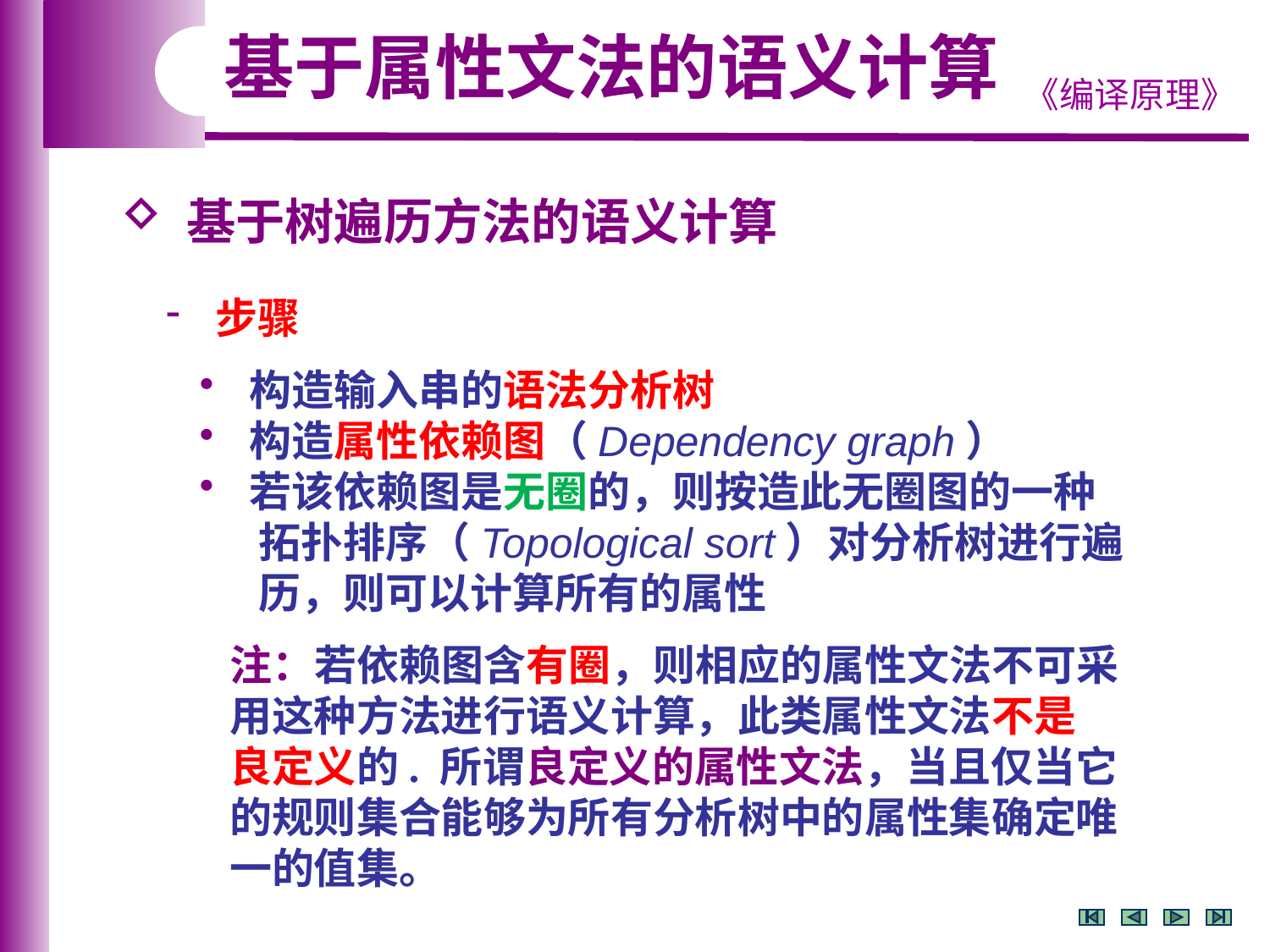

基于属性文法的语义计算
 基于树遍历方法的语义计算
 步骤

 构造输入串的语法分析树
 构造属性依赖图（Dependency graph）
 若该依赖图是无圈的，则按造此无圈图的一种
  拓扑排序（Topological sort）对分析树进行遍
  历，则可以计算所有的属性

注：若依赖图含有圈，则相应的属性文法不可采用这种方法进行语义计算，此类属性文法不是
良定义的. 所谓良定义的属性文法，当且仅当它的规则集合能够为所有分析树中的属性集确定唯一的值集。